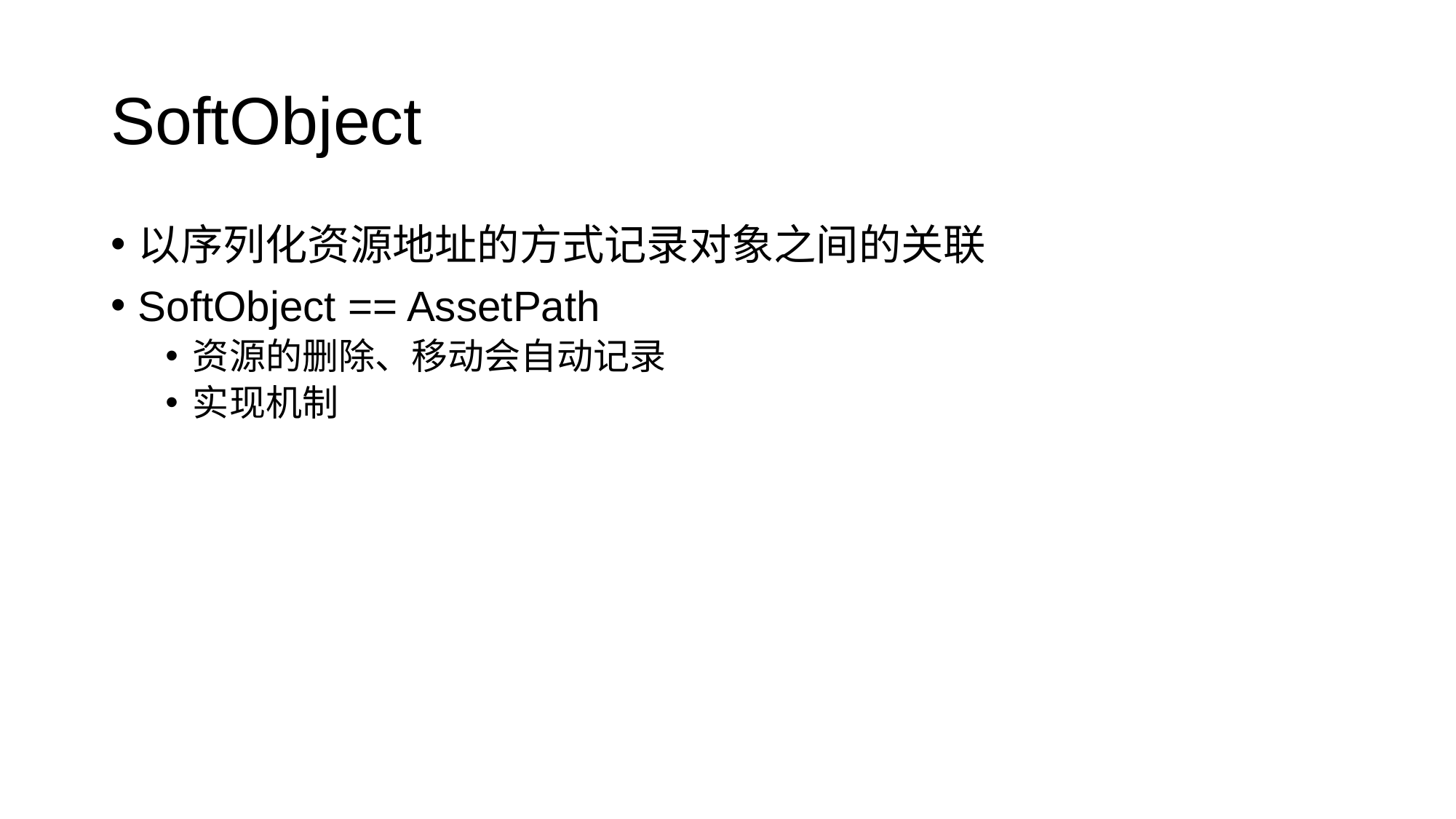

# SoftObject
以序列化资源地址的方式记录对象之间的关联
SoftObject == AssetPath
资源的删除、移动会自动记录
实现机制